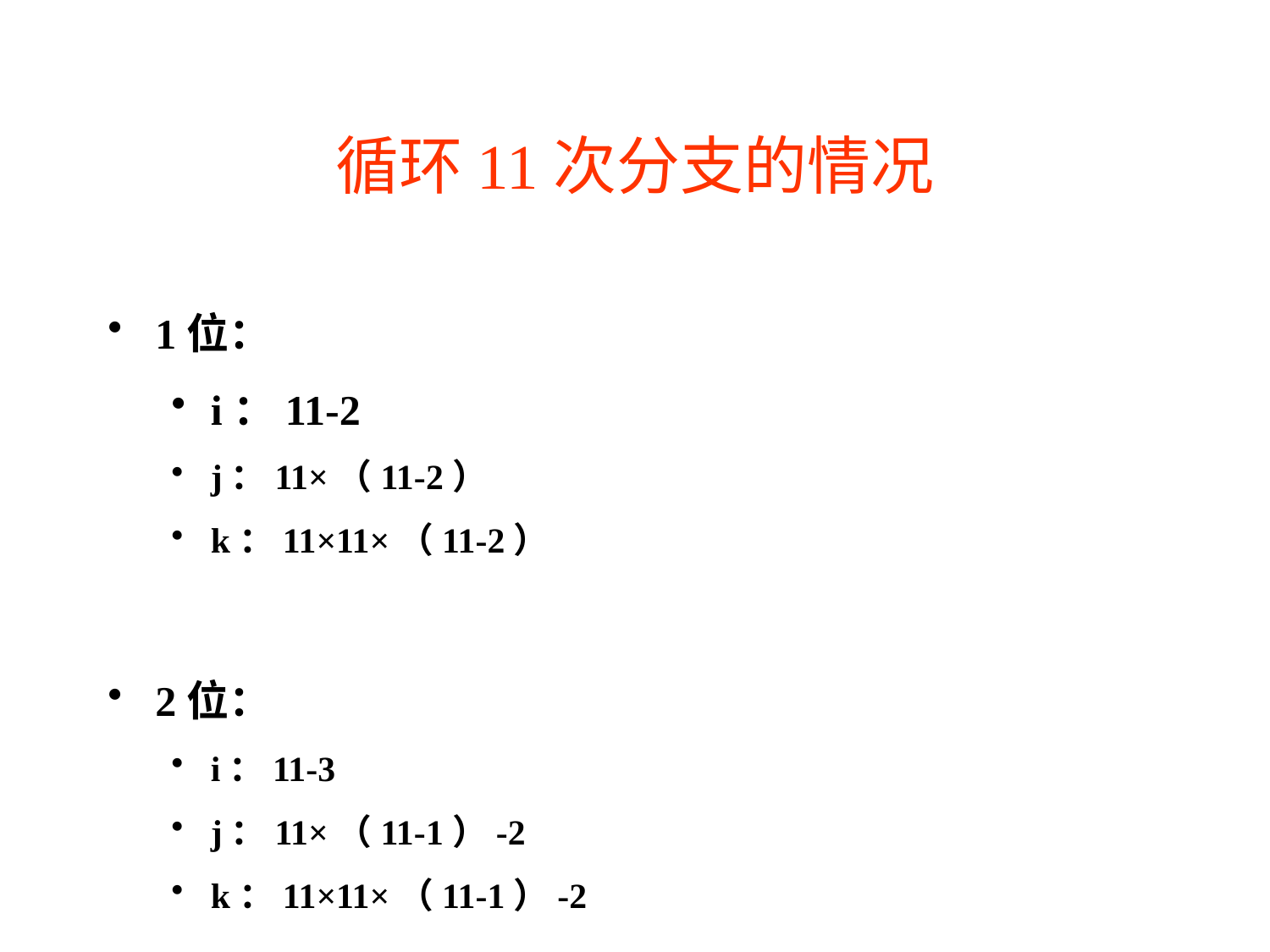

# 循环11次分支的情况
1位：
i：11-2
j：11×（11-2）
k：11×11×（11-2）

2位：
i：11-3
j：11×（11-1）-2
k：11×11×（11-1）-2